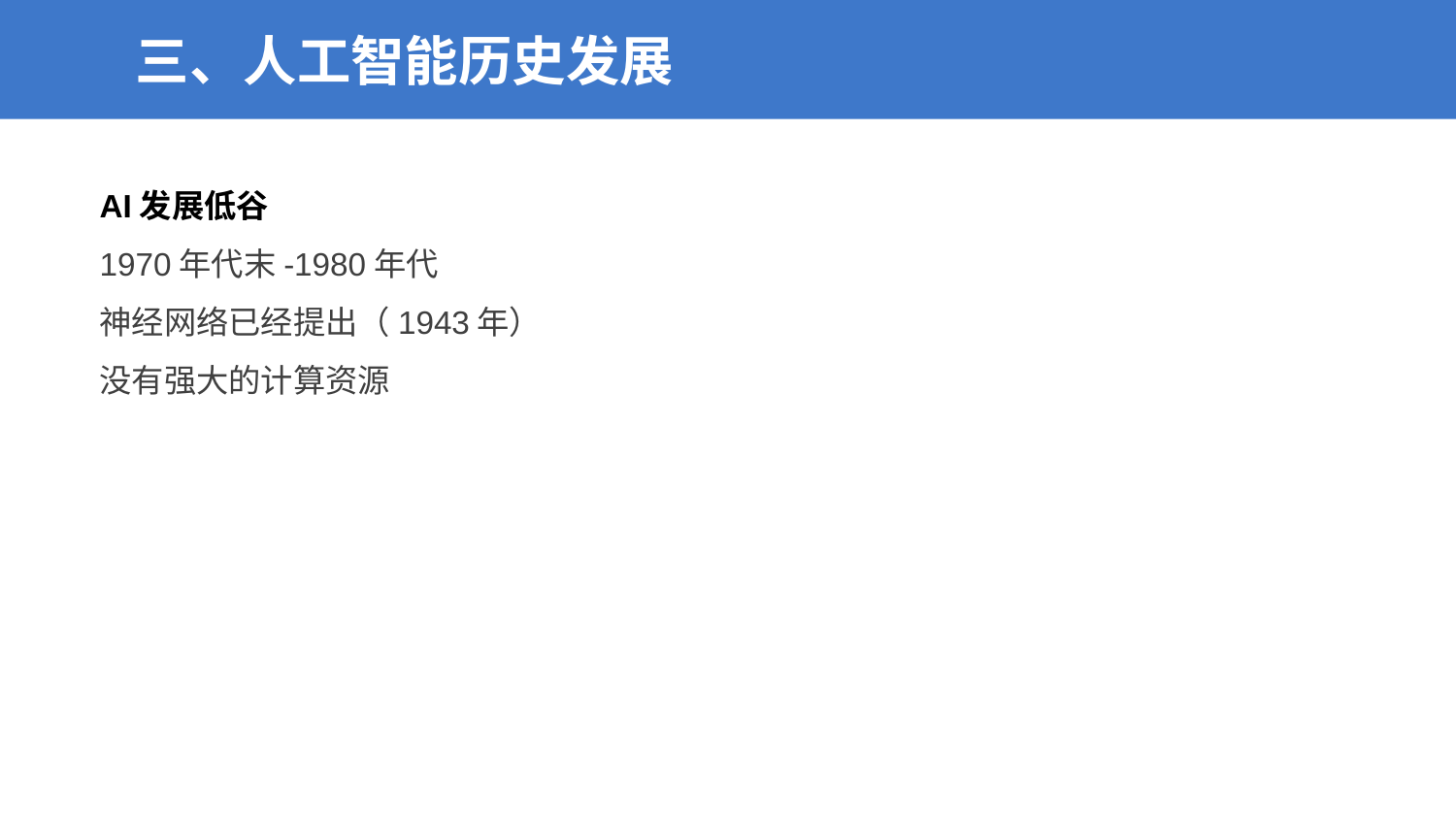

三、人工智能历史发展
AI发展低谷
1970年代末-1980年代
神经网络已经提出（1943年）
没有强大的计算资源